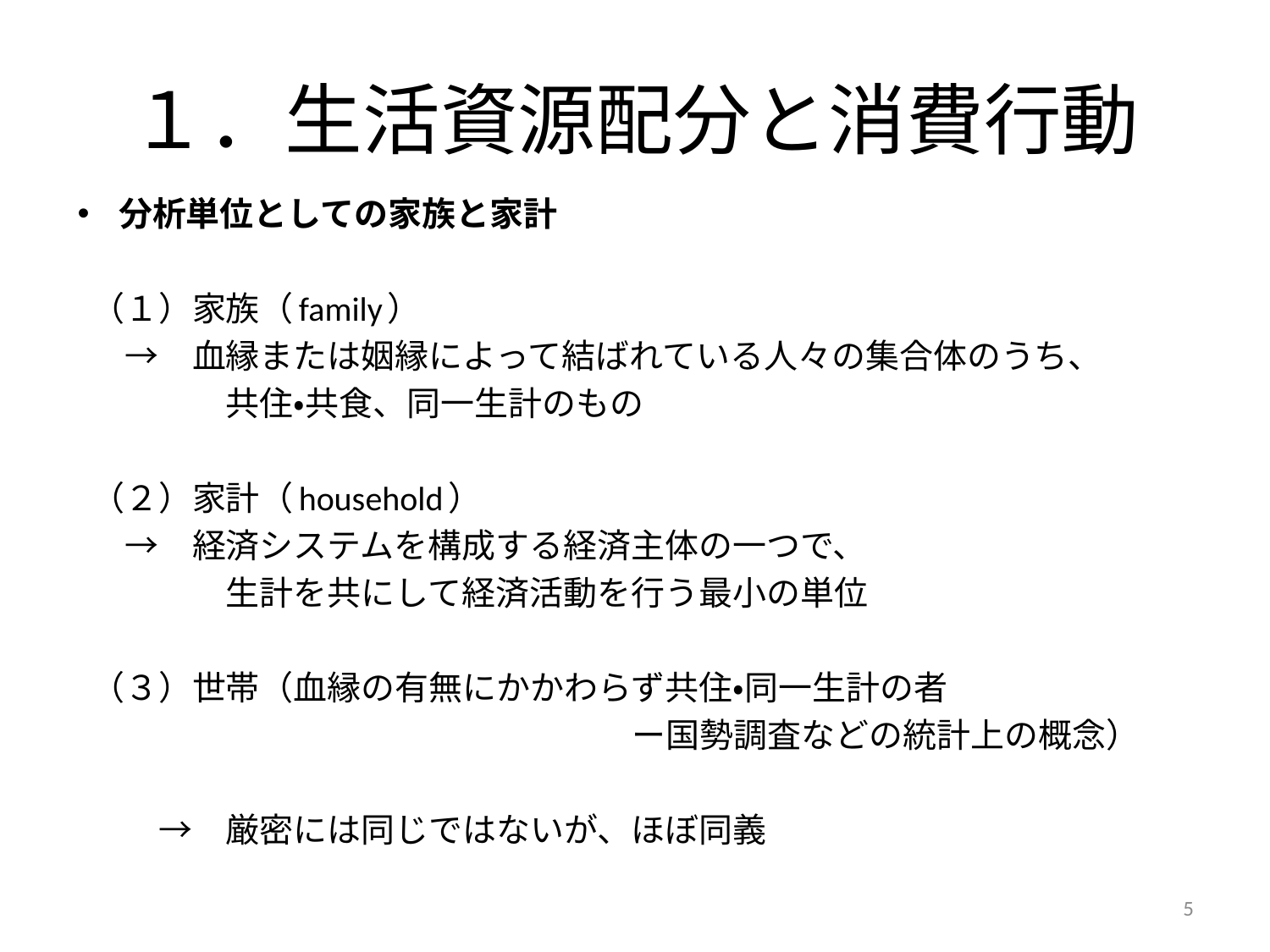

# １．生活資源配分と消費行動
分析単位としての家族と家計

（１）家族（family）
　→　血縁または姻縁によって結ばれている人々の集合体のうち、
　　　　共住・共食、同一生計のもの

（２）家計（household）
　→　経済システムを構成する経済主体の一つで、
　　　　生計を共にして経済活動を行う最小の単位

（３）世帯（血縁の有無にかかわらず共住・同一生計の者
　　　　　　　　　　　　　　　　ー国勢調査などの統計上の概念）

　　→　厳密には同じではないが、ほぼ同義

5